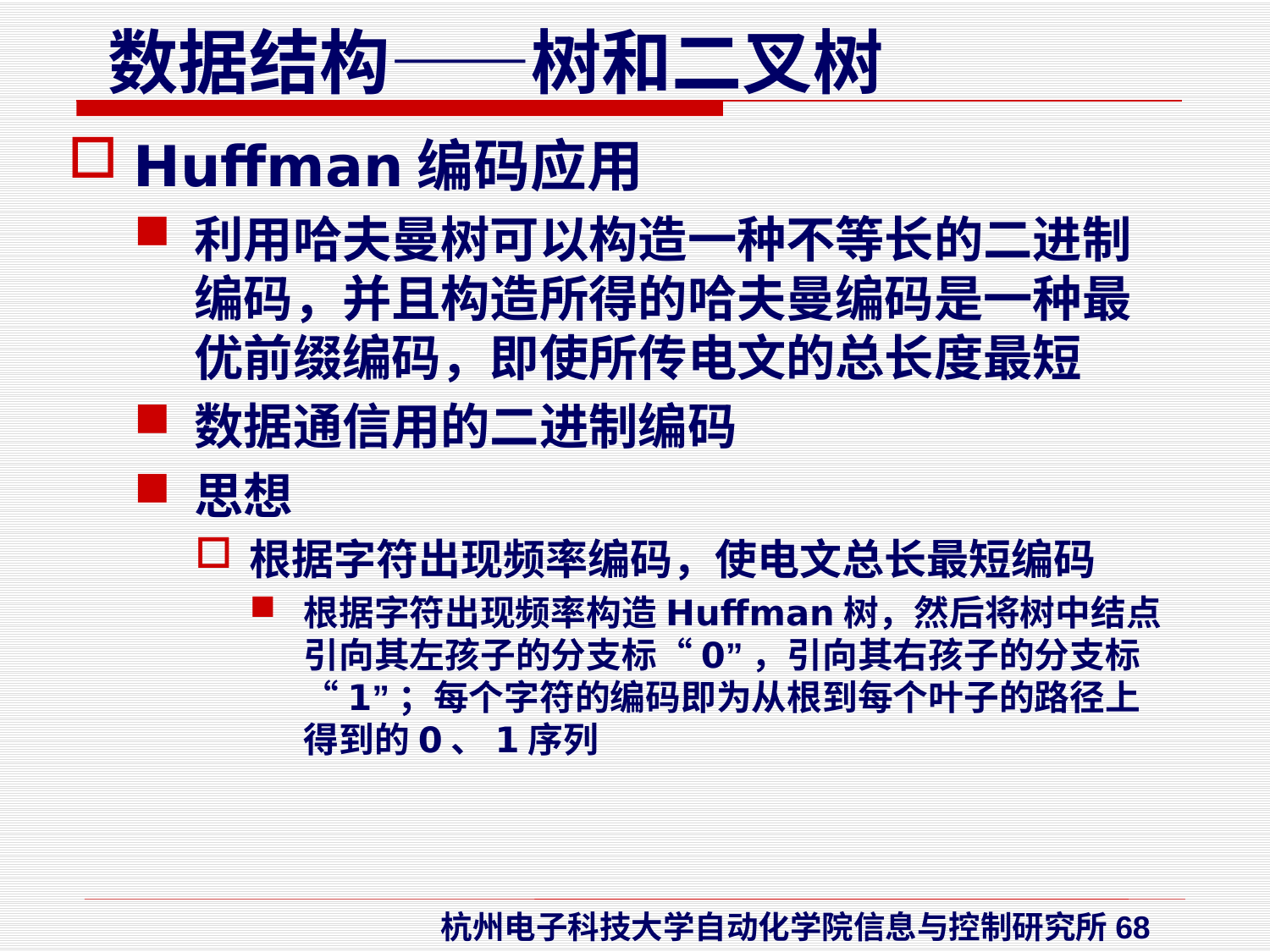

Huffman编码应用
利用哈夫曼树可以构造一种不等长的二进制编码，并且构造所得的哈夫曼编码是一种最优前缀编码，即使所传电文的总长度最短
数据通信用的二进制编码
思想
根据字符出现频率编码，使电文总长最短编码
根据字符出现频率构造Huffman树，然后将树中结点引向其左孩子的分支标“0”，引向其右孩子的分支标“1”；每个字符的编码即为从根到每个叶子的路径上得到的0、1序列